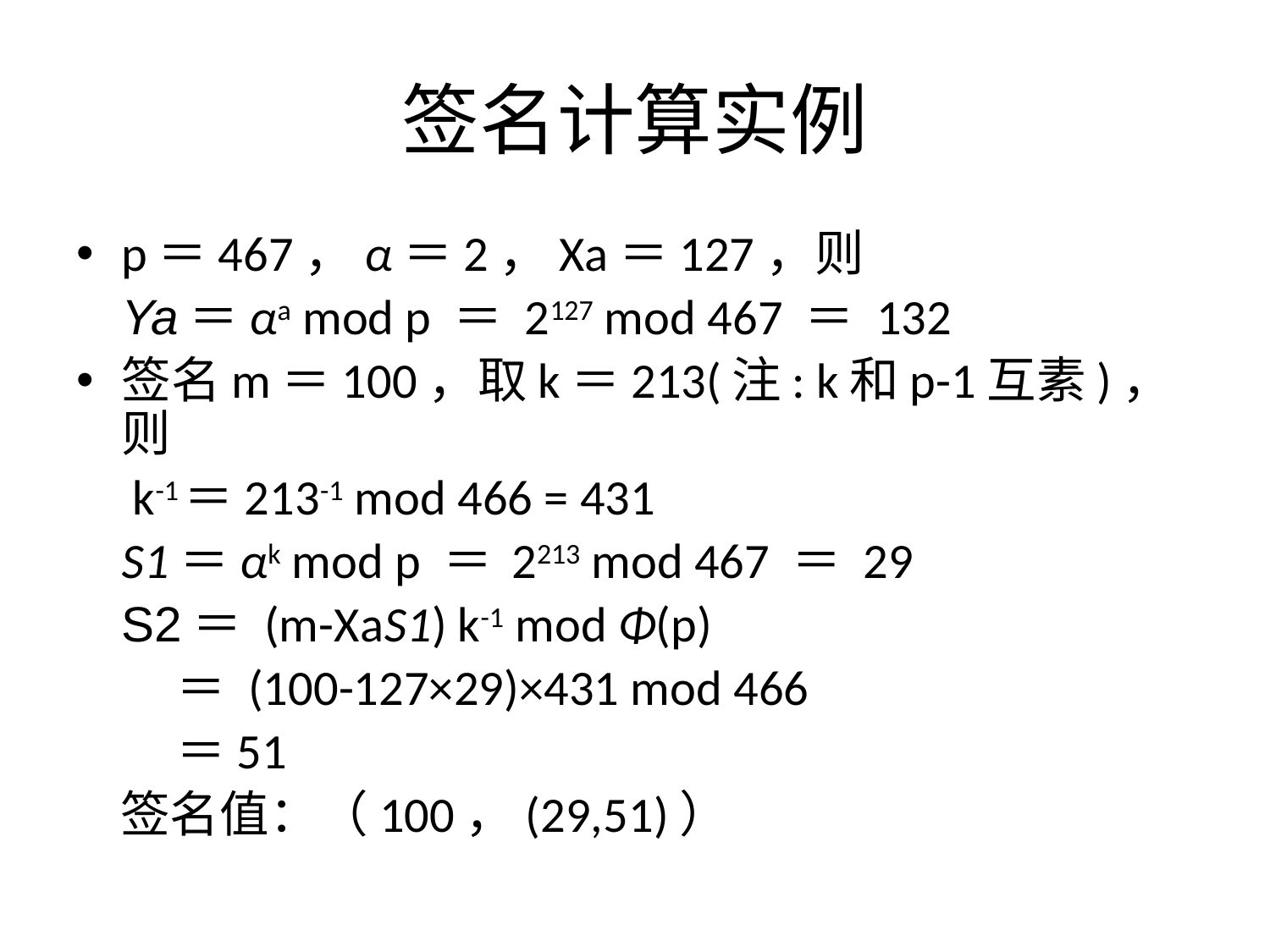

# 签名计算实例
p＝467，α＝2，Xa＝127，则
	Ya＝αa mod p ＝ 2127 mod 467 ＝ 132
签名m＝100，取k＝213(注: k和p-1互素)，则
		 k-1＝213-1 mod 466 = 431
		S1＝αk mod p ＝ 2213 mod 467 ＝ 29
		S2＝ (m-XaS1) k-1 mod Φ(p)
		    ＝ (100-127×29)×431 mod 466
		    ＝51
   签名值：（100，(29,51)）